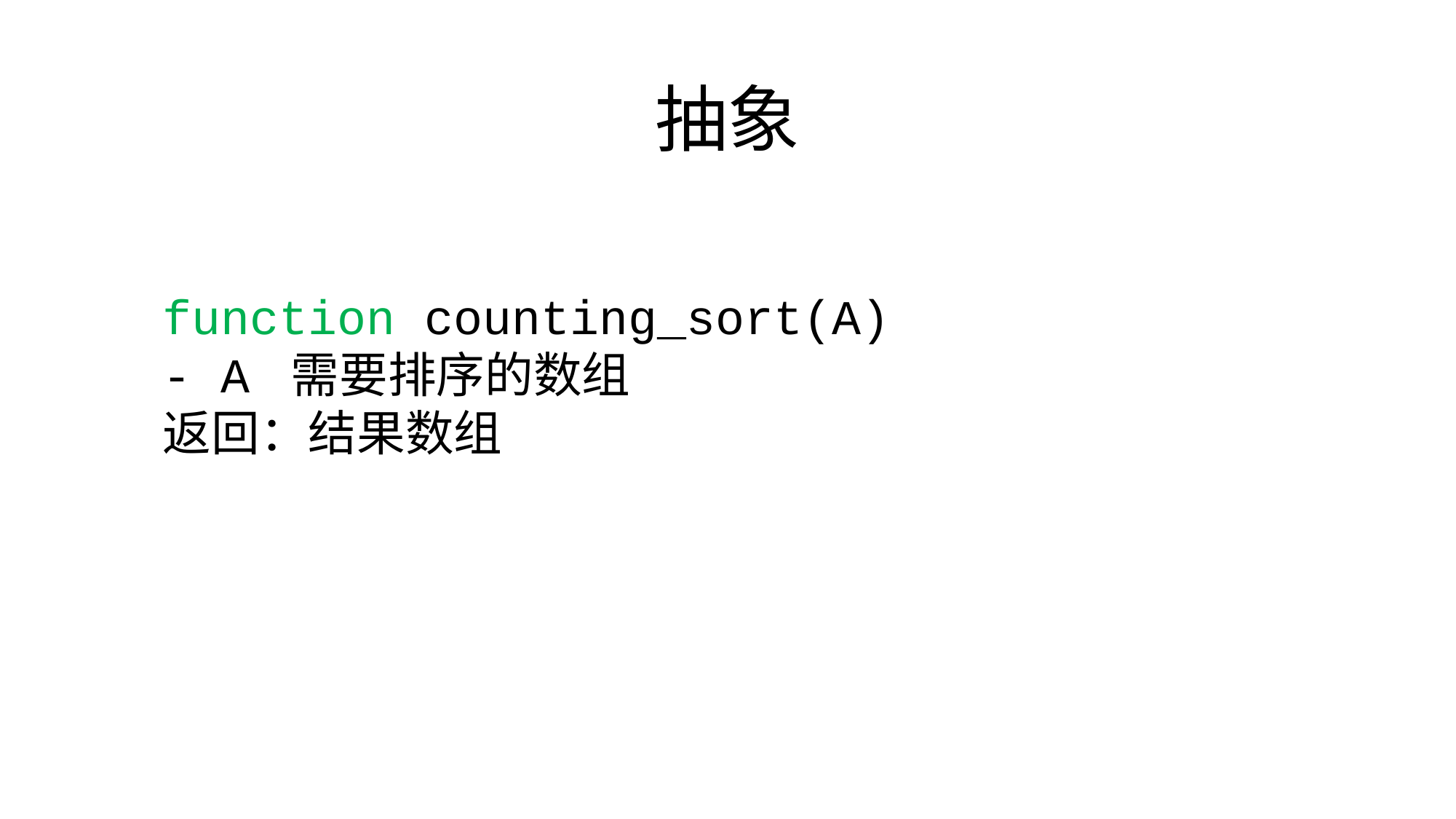

# 抽象
function counting_sort(A)
- A 需要排序的数组
返回：结果数组